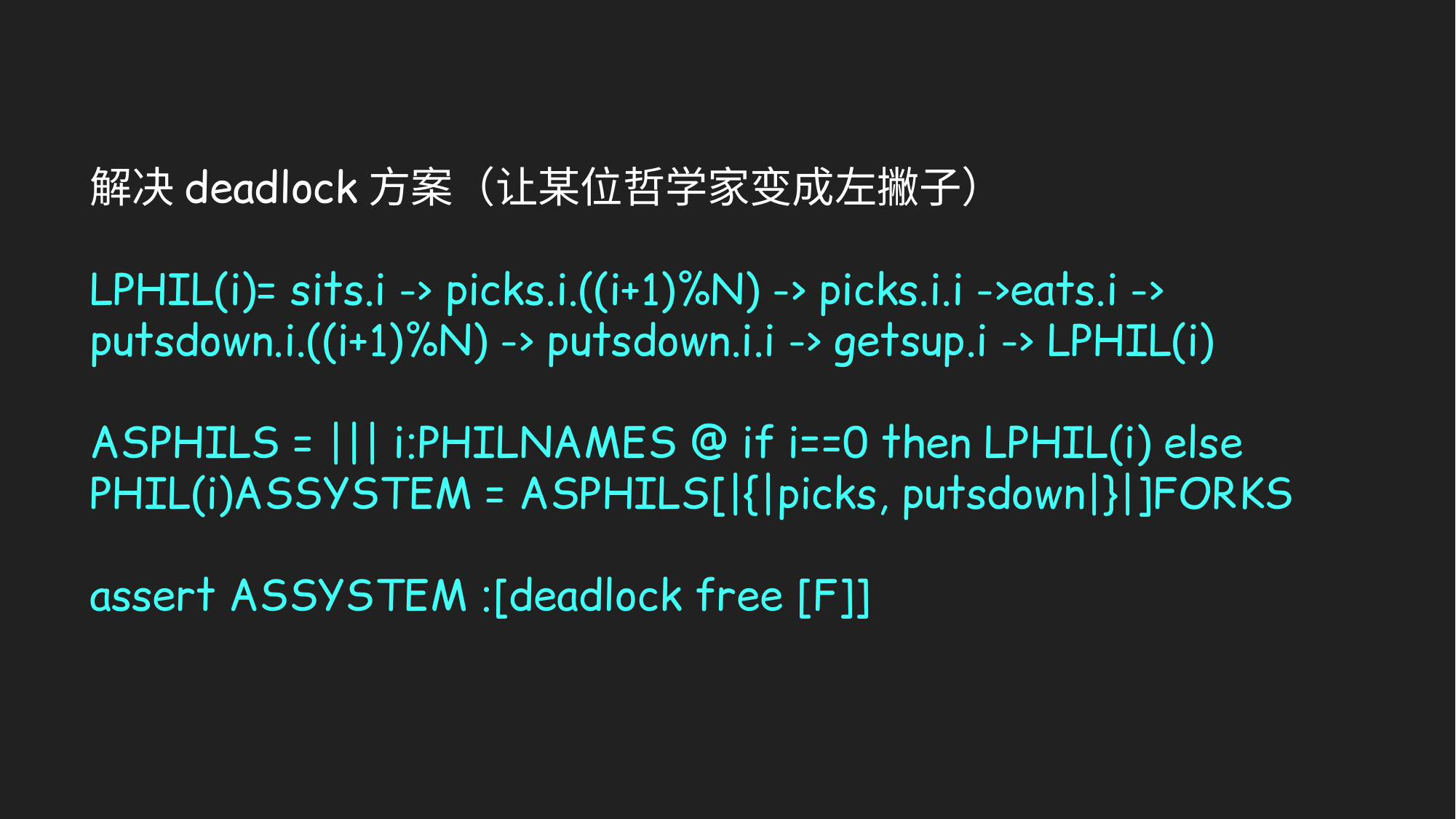

解决deadlock方案（让某位哲学家变成左撇子）

LPHIL(i)= sits.i -> picks.i.((i+1)%N) -> picks.i.i ->eats.i -> putsdown.i.((i+1)%N) -> putsdown.i.i -> getsup.i -> LPHIL(i)

ASPHILS = ||| i:PHILNAMES @ if i==0 then LPHIL(i) else PHIL(i)ASSYSTEM = ASPHILS[|{|picks, putsdown|}|]FORKS

assert ASSYSTEM :[deadlock free [F]]